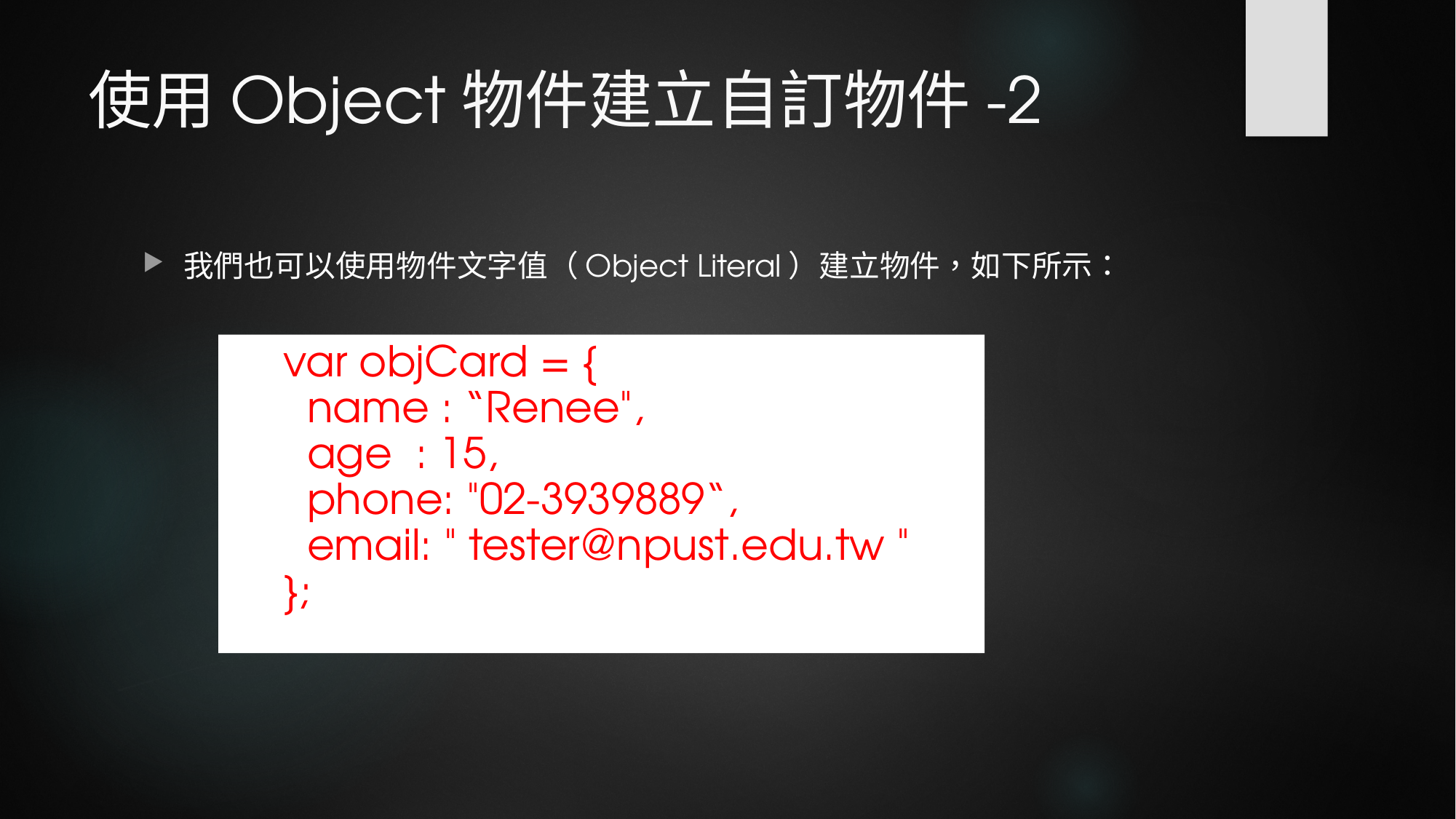

# 使用Object物件建立自訂物件-2
我們也可以使用物件文字值（Object Literal）建立物件，如下所示：
var objCard = {
  name : “Renee",
  age  : 15,
  phone: "02-3939889“,
  email: " tester@npust.edu.tw "
};